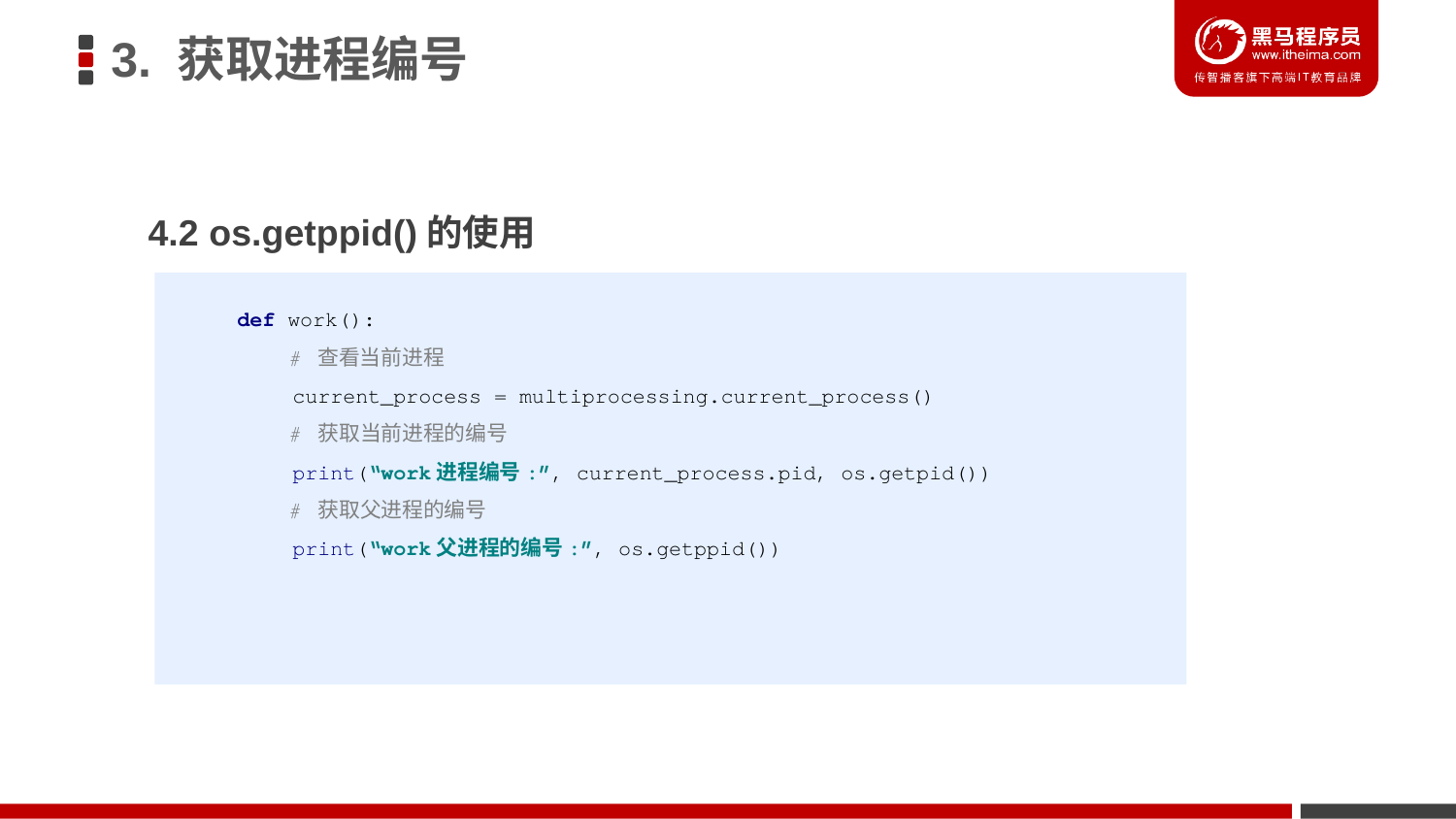

3. 获取进程编号
4.2 os.getppid()的使用

def work():
    # 查看当前进程
    current_process = multiprocessing.current_process()
    # 获取当前进程的编号
    print(“work进程编号:”, current_process.pid, os.getpid())
    # 获取父进程的编号
    print(“work父进程的编号:”, os.getppid())